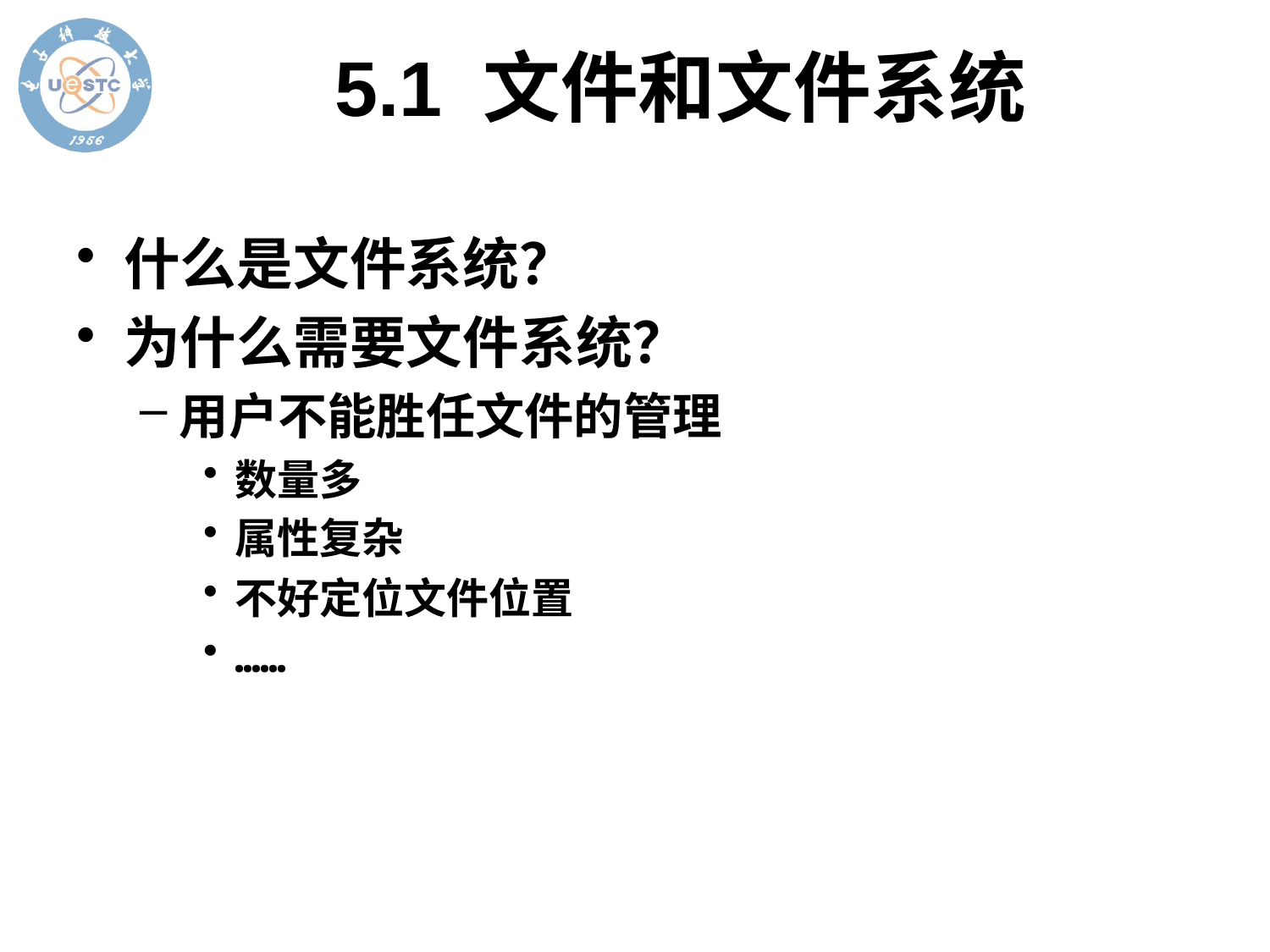

# 5.1 文件和文件系统
什么是文件系统？
为什么需要文件系统？
用户不能胜任文件的管理
数量多
属性复杂
不好定位文件位置
……